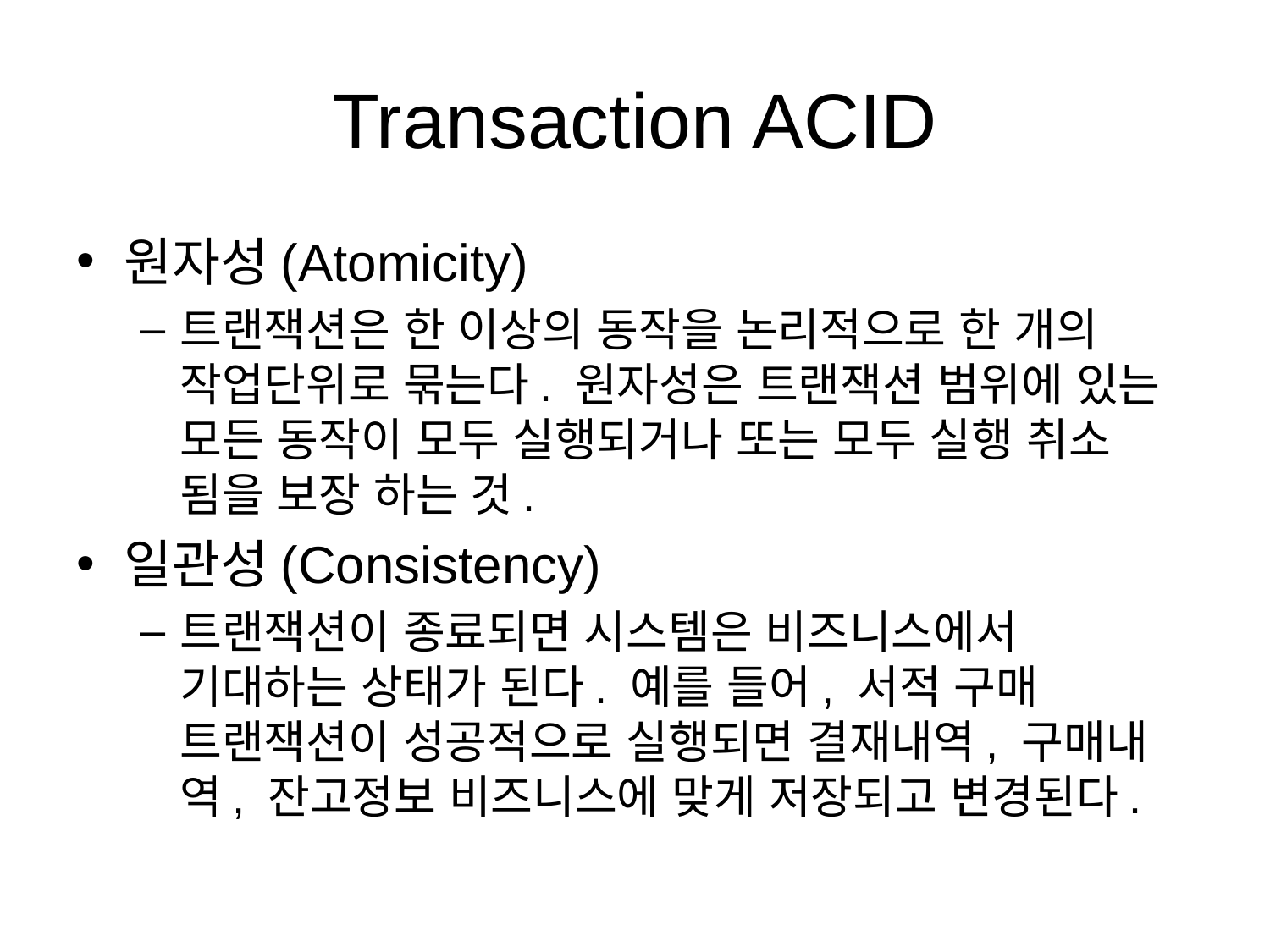

# Transaction ACID
원자성(Atomicity)
트랜잭션은 한 이상의 동작을 논리적으로 한 개의 작업단위로 묶는다. 원자성은 트랜잭션 범위에 있는 모든 동작이 모두 실행되거나 또는 모두 실행 취소 됨을 보장 하는 것.
일관성(Consistency)
트랜잭션이 종료되면 시스템은 비즈니스에서 기대하는 상태가 된다. 예를 들어, 서적 구매 트랜잭션이 성공적으로 실행되면 결재내역, 구매내역, 잔고정보 비즈니스에 맞게 저장되고 변경된다.